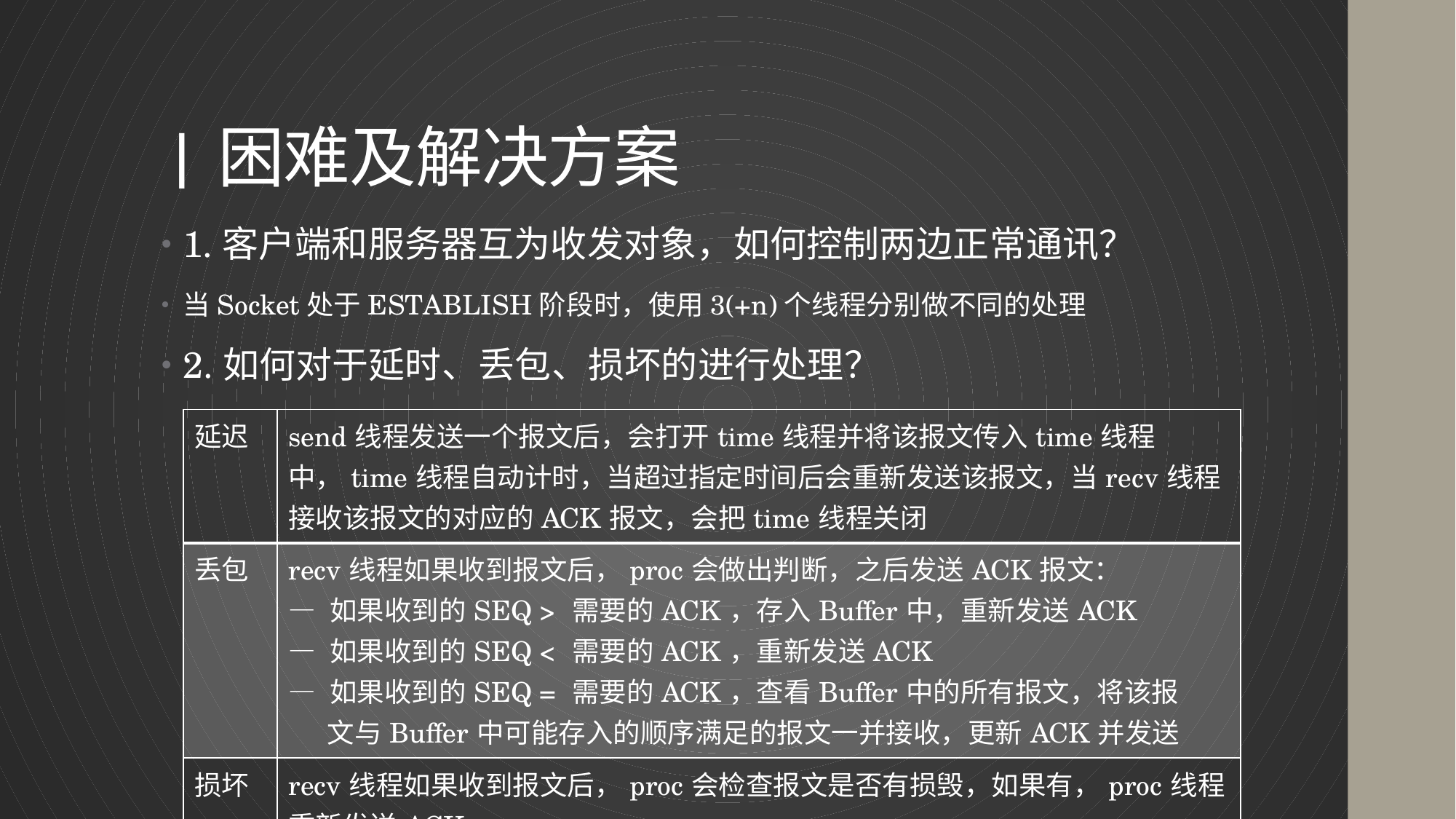

# |困难及解决方案
1.客户端和服务器互为收发对象，如何控制两边正常通讯？
当Socket处于ESTABLISH阶段时，使用3(+n)个线程分别做不同的处理
2.如何对于延时、丢包、损坏的进行处理？

| 延迟 | send线程发送一个报文后，会打开time线程并将该报文传入time线程中，time线程自动计时，当超过指定时间后会重新发送该报文，当recv线程接收该报文的对应的ACK报文，会把time线程关闭 |
| --- | --- |
| 丢包 | recv线程如果收到报文后，proc会做出判断，之后发送ACK报文： — 如果收到的SEQ > 需要的ACK，存入Buffer中，重新发送ACK — 如果收到的SEQ < 需要的ACK，重新发送ACK — 如果收到的SEQ = 需要的ACK，查看Buffer中的所有报文，将该报 文与Buffer中可能存入的顺序满足的报文一并接收，更新ACK并发送 |
| 损坏 | recv线程如果收到报文后，proc会检查报文是否有损毁，如果有，proc线程重新发送ACK |